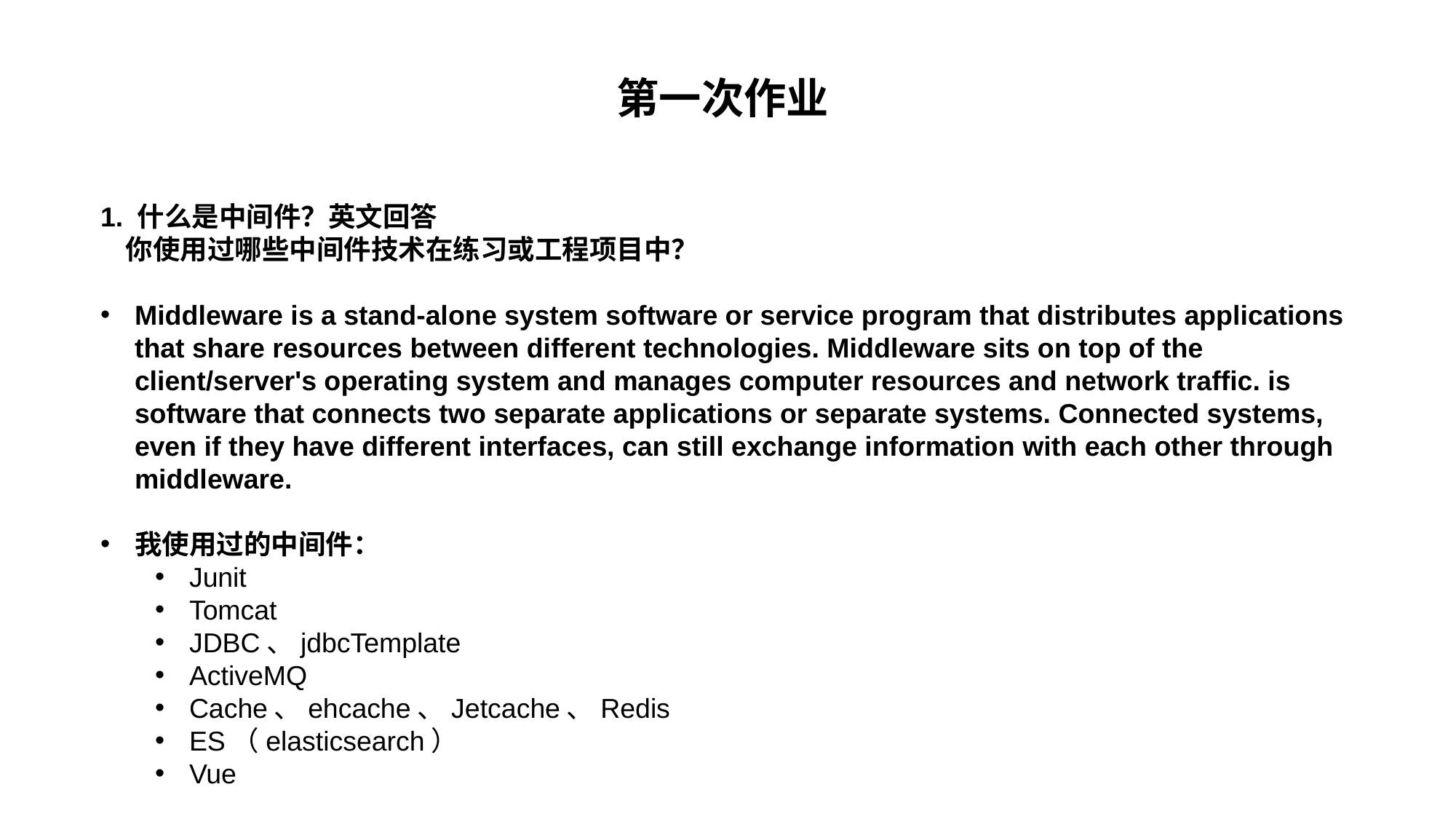

第一次作业
1. 什么是中间件？英文回答
   你使用过哪些中间件技术在练习或工程项目中？

Middleware is a stand-alone system software or service program that distributes applications that share resources between different technologies. Middleware sits on top of the client/server's operating system and manages computer resources and network traffic. is software that connects two separate applications or separate systems. Connected systems, even if they have different interfaces, can still exchange information with each other through middleware.

我使用过的中间件：
Junit
Tomcat
JDBC、jdbcTemplate
ActiveMQ
Cache、ehcache、Jetcache、Redis
ES（elasticsearch）
Vue